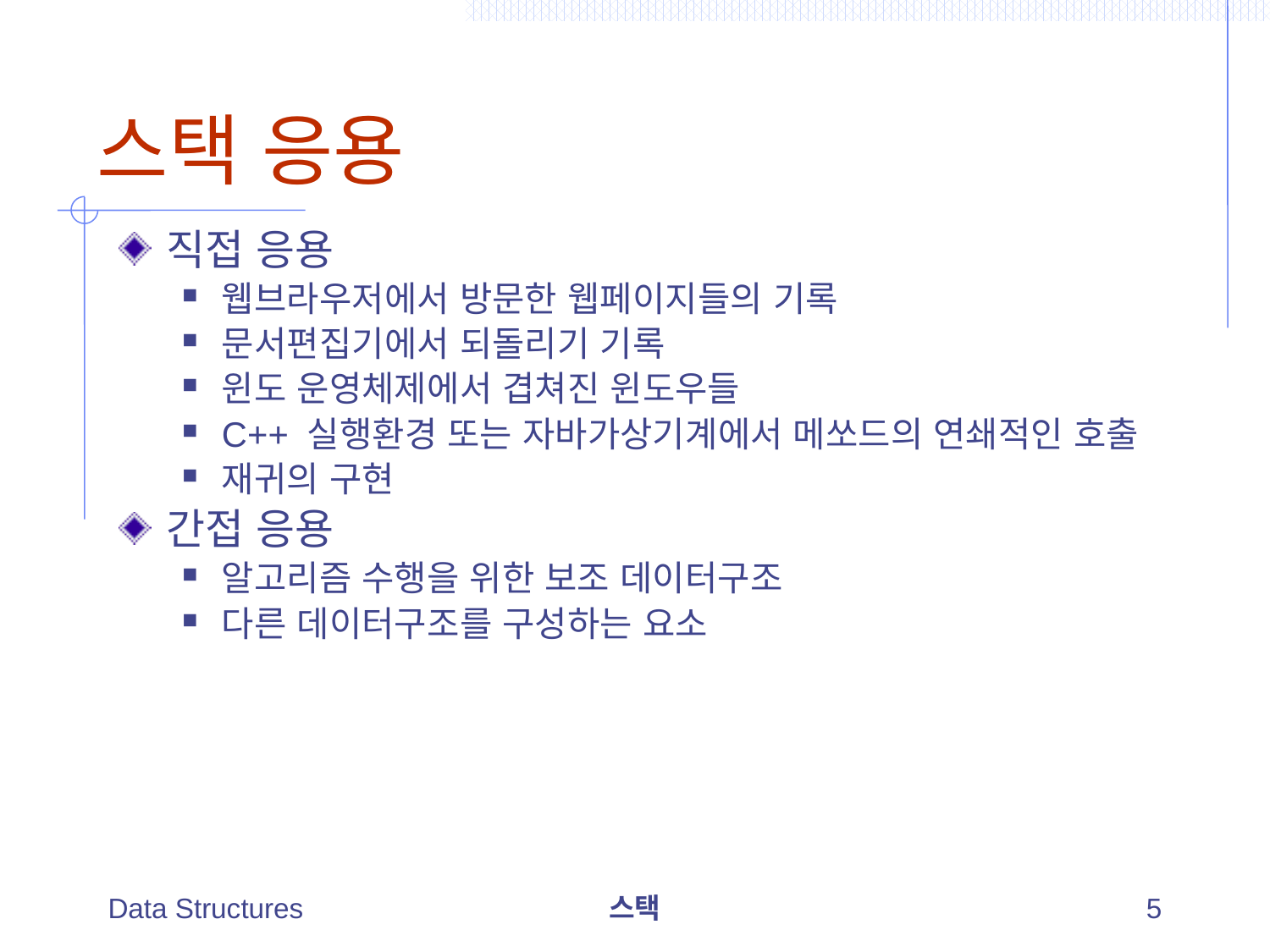

# 스택 응용
직접 응용
웹브라우저에서 방문한 웹페이지들의 기록
문서편집기에서 되돌리기 기록
윈도 운영체제에서 겹쳐진 윈도우들
C++ 실행환경 또는 자바가상기계에서 메쏘드의 연쇄적인 호출
재귀의 구현
간접 응용
알고리즘 수행을 위한 보조 데이터구조
다른 데이터구조를 구성하는 요소
Data Structures
스택
5